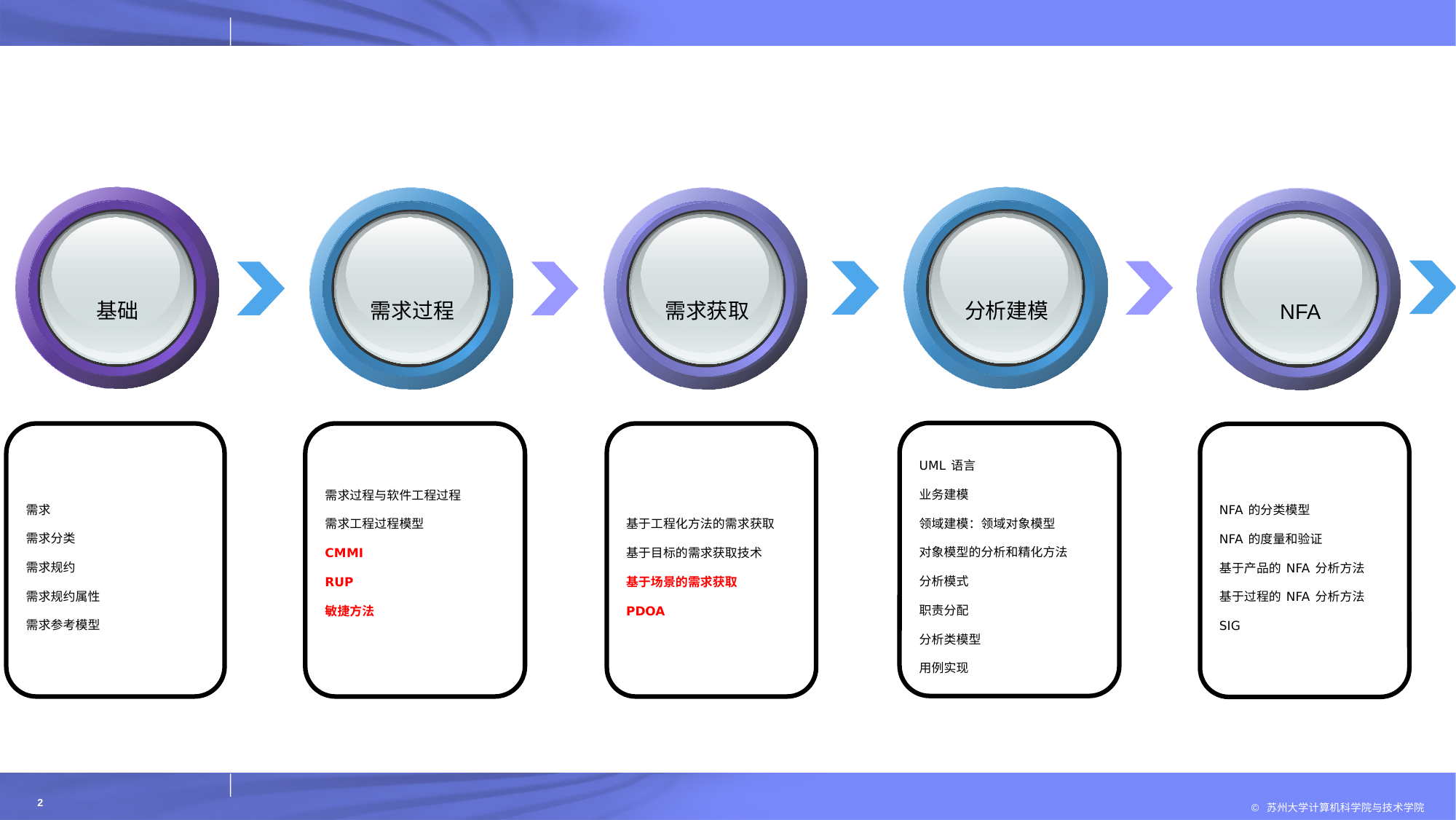

分析建模
基础
需求过程
需求获取
NFA
UML语言
业务建模
领域建模：领域对象模型
对象模型的分析和精化方法
分析模式
职责分配
分析类模型
用例实现
需求
需求分类
需求规约
需求规约属性
需求参考模型
需求过程与软件工程过程
需求工程过程模型
CMMI
RUP
敏捷方法

基于工程化方法的需求获取
基于目标的需求获取技术
基于场景的需求获取
PDOA

NFA的分类模型
NFA的度量和验证
基于产品的NFA分析方法
基于过程的NFA分析方法
SIG

2